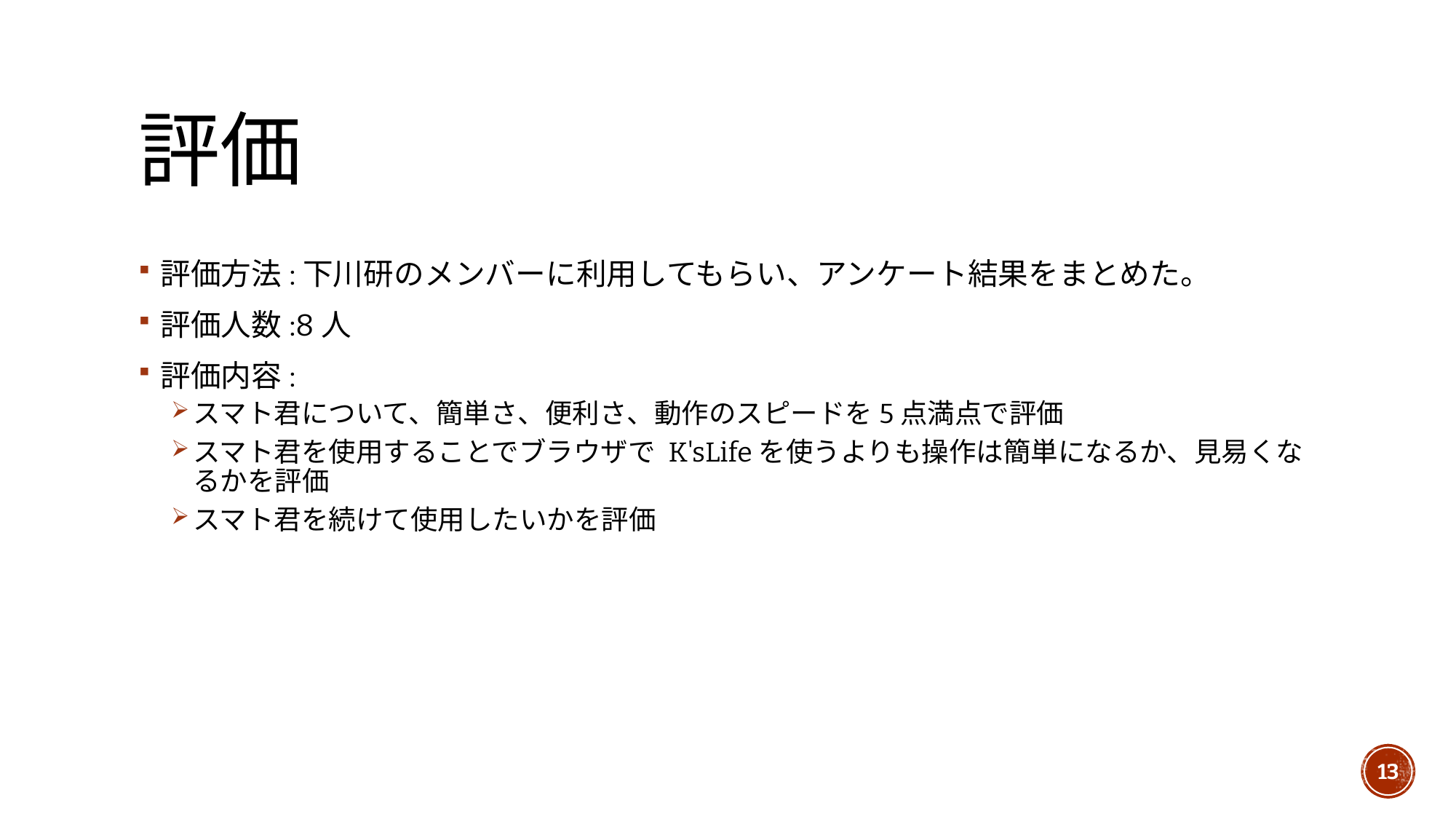

# 評価
評価方法:下川研のメンバーに利用してもらい、アンケート結果をまとめた。
評価人数:8人
評価内容:
スマト君について、簡単さ、便利さ、動作のスピードを5点満点で評価
スマト君を使用することでブラウザで K'sLifeを使うよりも操作は簡単になるか、見易くなるかを評価
スマト君を続けて使用したいかを評価

13